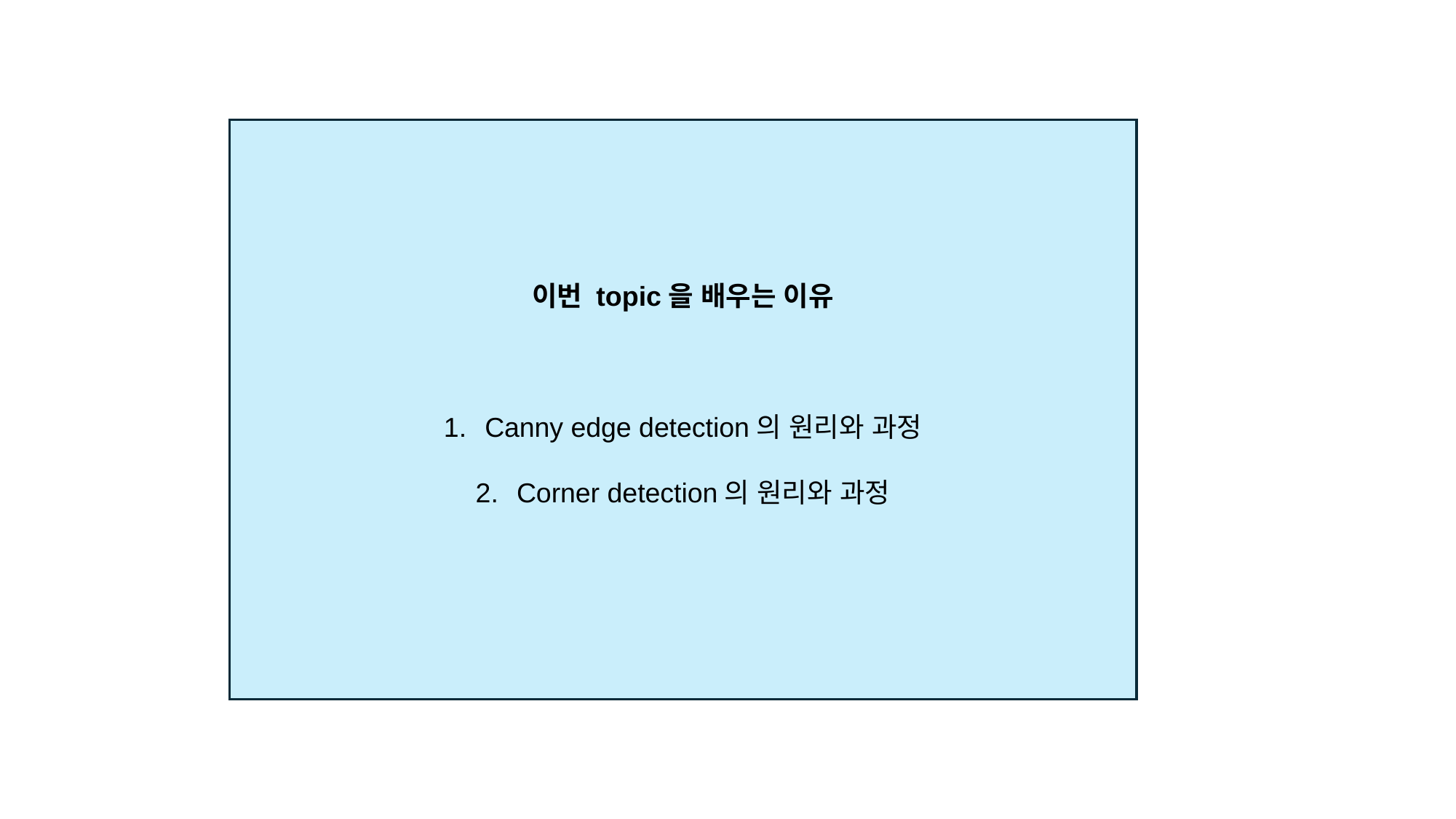

이번 topic을 배우는 이유

Canny edge detection의 원리와 과정

Corner detection의 원리와 과정